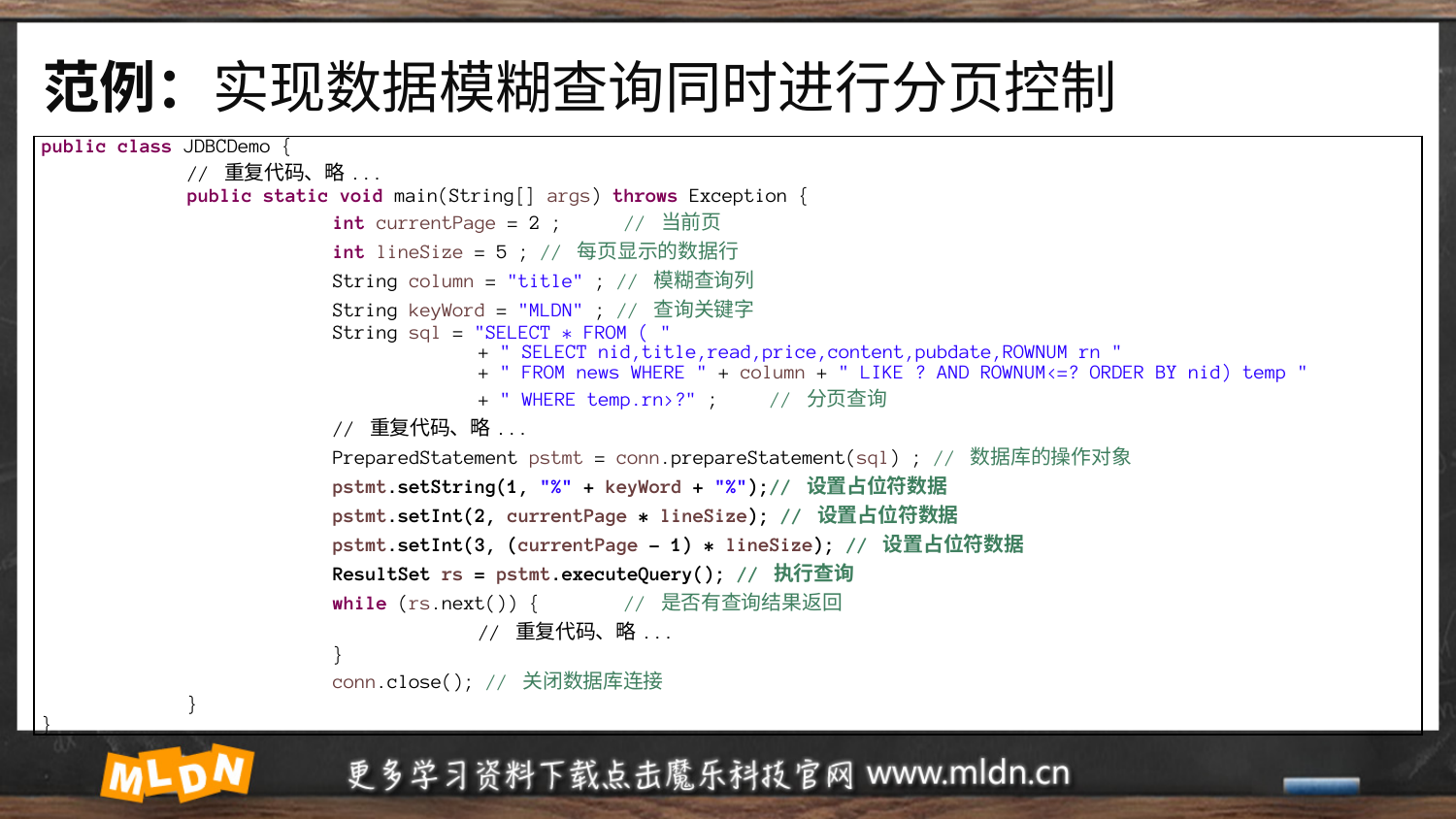

# 范例：实现数据模糊查询同时进行分页控制
| public class JDBCDemo { // 重复代码、略... public static void main(String[] args) throws Exception { int currentPage = 2 ; // 当前页 int lineSize = 5 ; // 每页显示的数据行 String column = "title" ; // 模糊查询列 String keyWord = "MLDN" ; // 查询关键字 String sql = "SELECT \* FROM ( " + " SELECT nid,title,read,price,content,pubdate,ROWNUM rn " + " FROM news WHERE " + column + " LIKE ? AND ROWNUM<=? ORDER BY nid) temp " + " WHERE temp.rn>?" ; // 分页查询 // 重复代码、略... PreparedStatement pstmt = conn.prepareStatement(sql) ; // 数据库的操作对象 pstmt.setString(1, "%" + keyWord + "%");// 设置占位符数据 pstmt.setInt(2, currentPage \* lineSize); // 设置占位符数据 pstmt.setInt(3, (currentPage - 1) \* lineSize); // 设置占位符数据 ResultSet rs = pstmt.executeQuery(); // 执行查询 while (rs.next()) { // 是否有查询结果返回 // 重复代码、略... } conn.close(); // 关闭数据库连接 } } |
| --- |